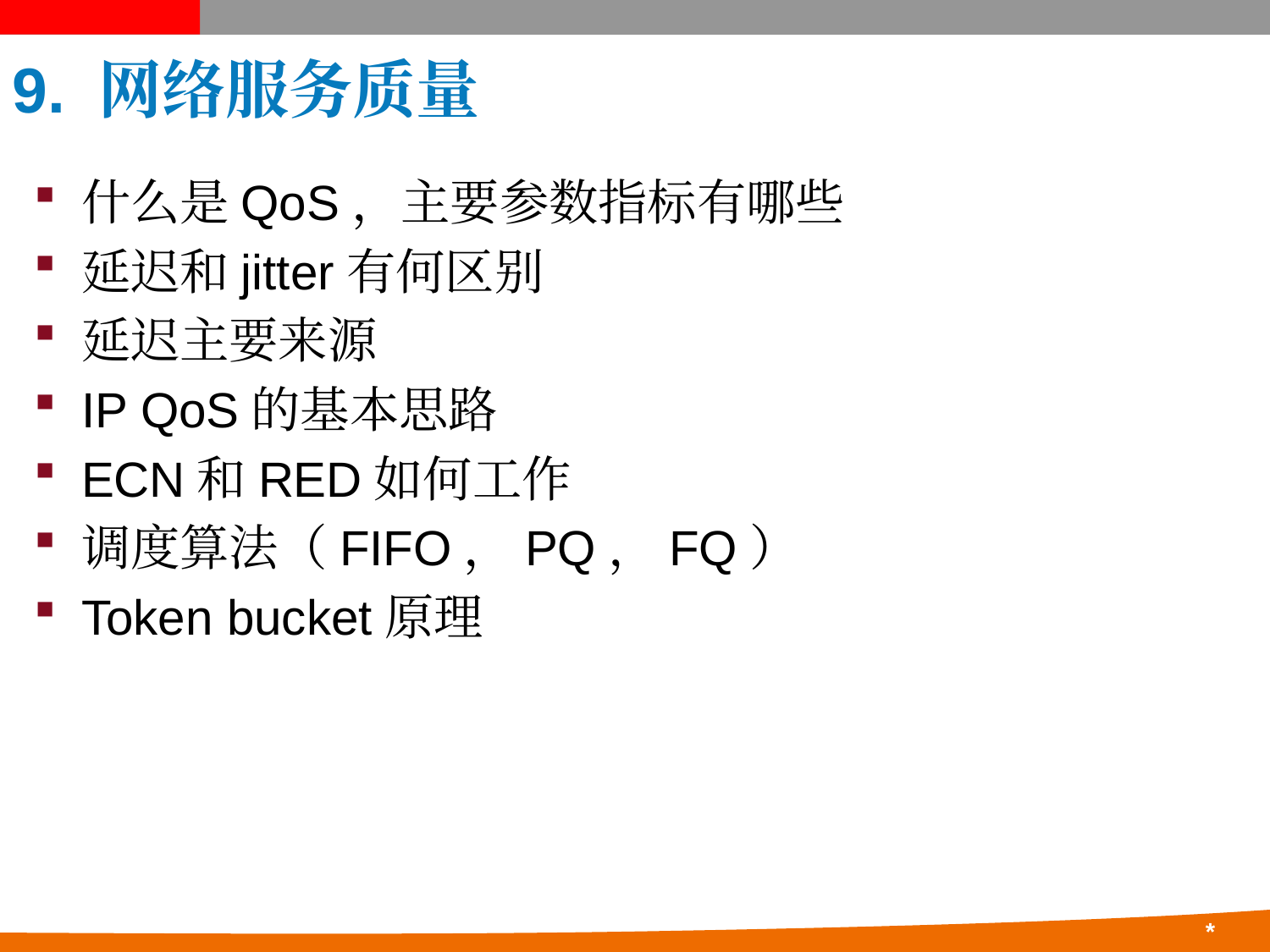

# 9. 网络服务质量
什么是QoS，主要参数指标有哪些
延迟和jitter有何区别
延迟主要来源
IP QoS的基本思路
ECN和RED如何工作
调度算法（FIFO，PQ，FQ）
Token bucket原理